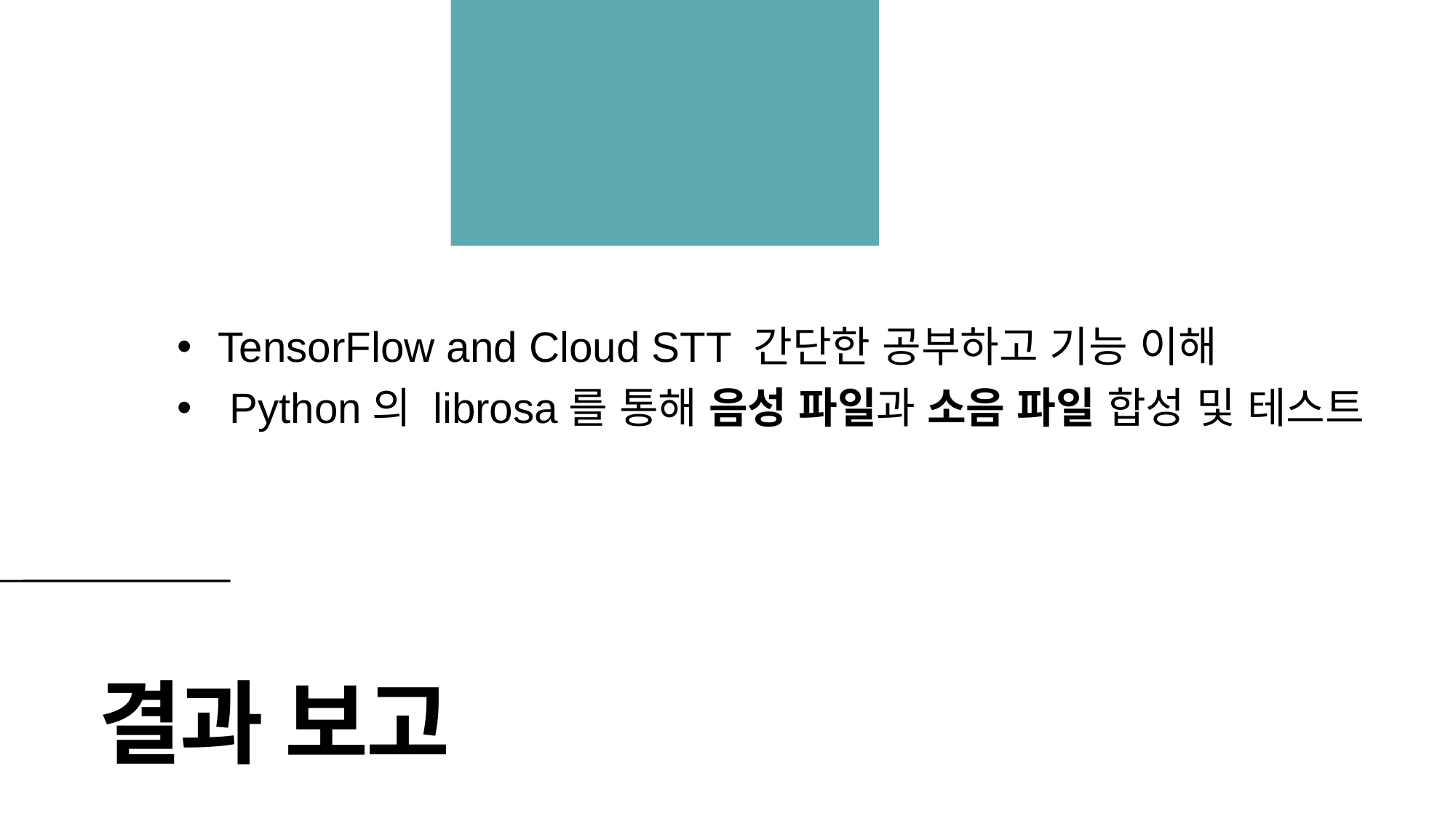

TensorFlow and Cloud STT 간단한 공부하고 기능 이해
 Python의 librosa를 통해 음성 파일과 소음 파일 합성 및 테스트

# 결과 보고